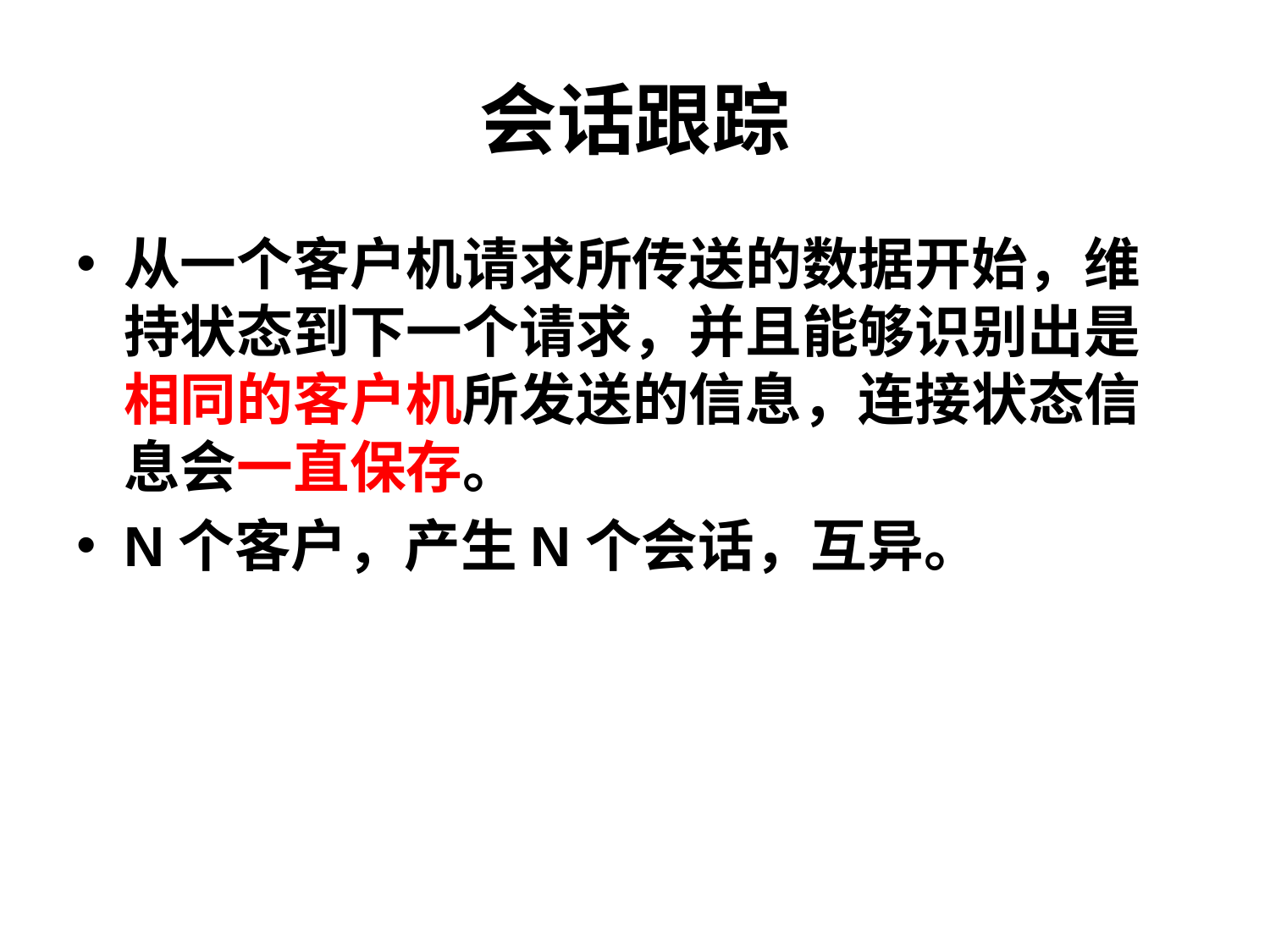

# 会话跟踪
从一个客户机请求所传送的数据开始，维持状态到下一个请求，并且能够识别出是相同的客户机所发送的信息，连接状态信息会一直保存。
N个客户，产生N个会话，互异。